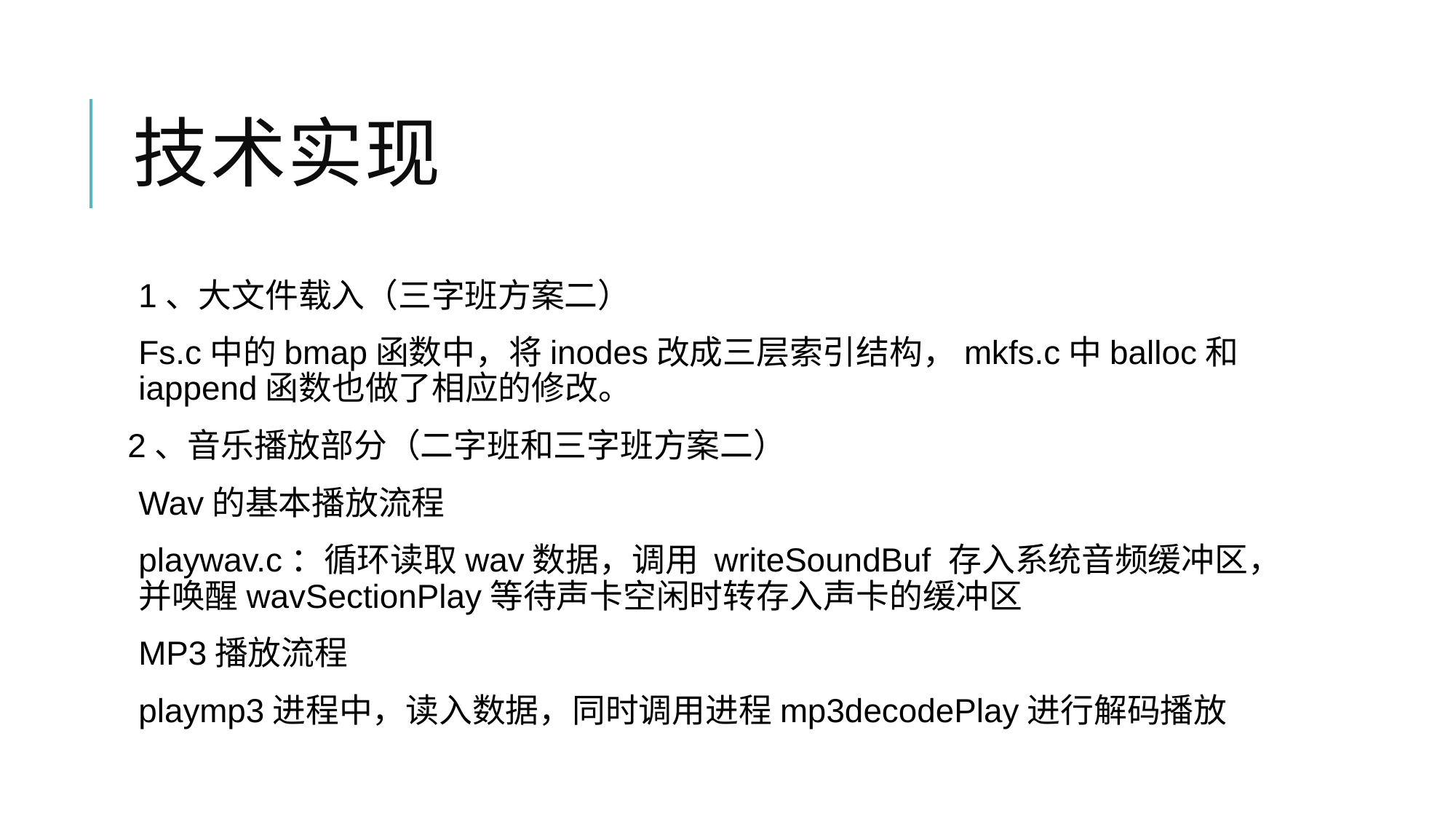

# 技术实现
1、大文件载入（三字班方案二）
Fs.c中的bmap函数中，将inodes改成三层索引结构，mkfs.c中balloc和iappend函数也做了相应的修改。
2、音乐播放部分（二字班和三字班方案二）
Wav的基本播放流程
playwav.c：循环读取wav数据，调用 writeSoundBuf 存入系统音频缓冲区，并唤醒wavSectionPlay等待声卡空闲时转存入声卡的缓冲区
MP3播放流程
playmp3进程中，读入数据，同时调用进程mp3decodePlay进行解码播放